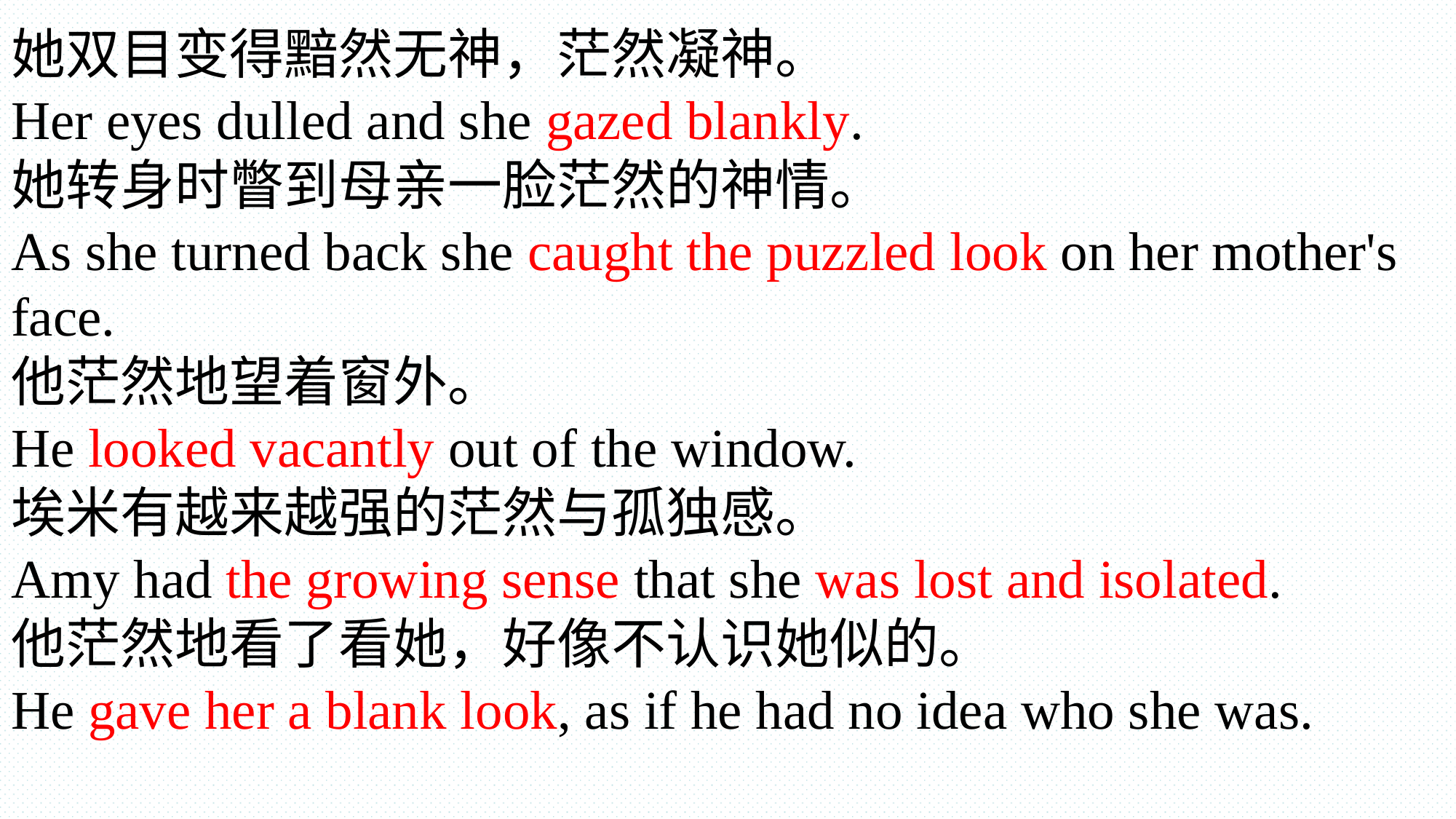

她双目变得黯然无神，茫然凝神。
Her eyes dulled and she gazed blankly.
她转身时瞥到母亲一脸茫然的神情。
As she turned back she caught the puzzled look on her mother's face.
他茫然地望着窗外。
He looked vacantly out of the window.
埃米有越来越强的茫然与孤独感。
Amy had the growing sense that she was lost and isolated.
他茫然地看了看她，好像不认识她似的。
He gave her a blank look, as if he had no idea who she was.